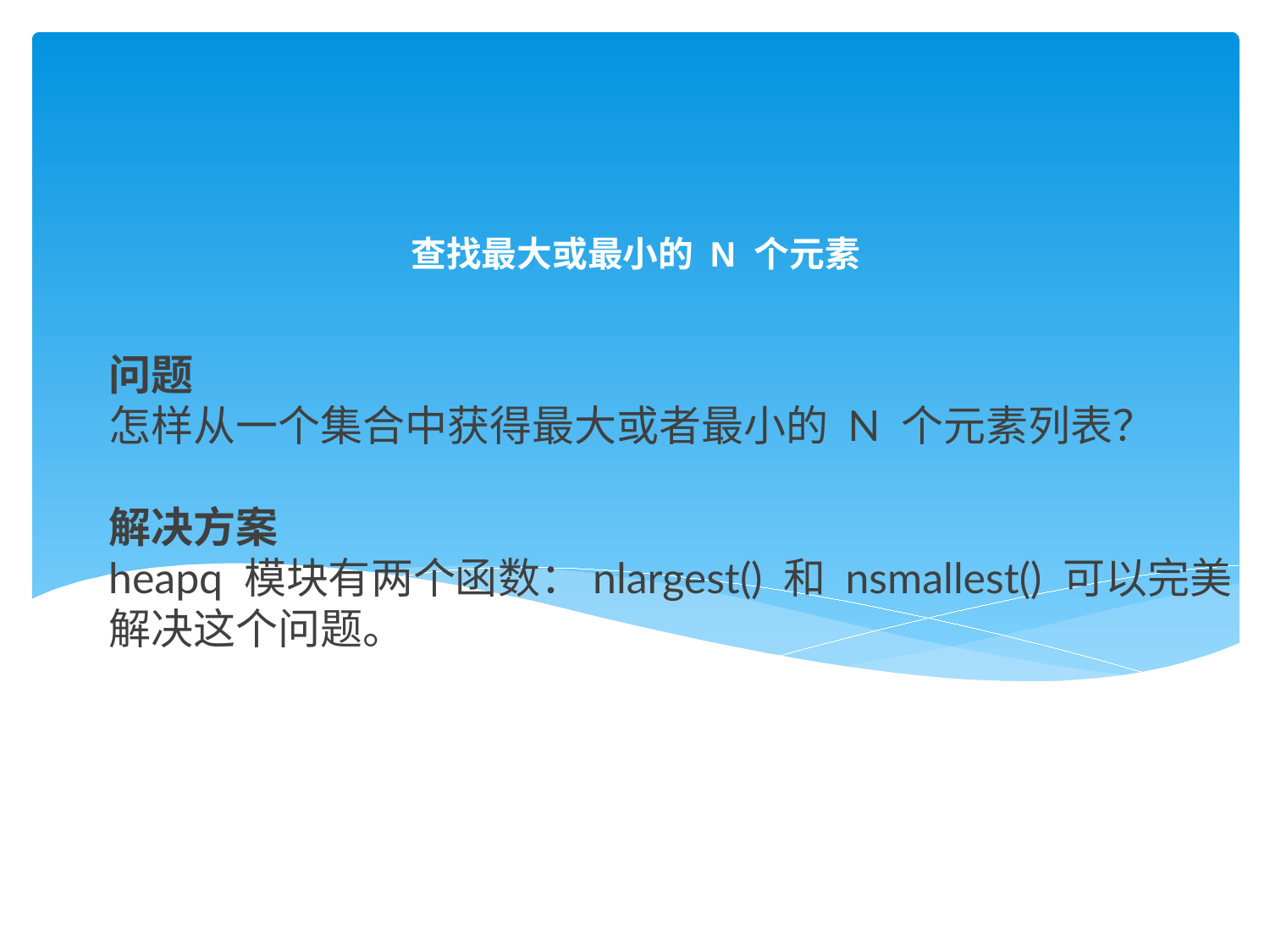

查找最大或最小的 N 个元素

# 问题 怎样从一个集合中获得最大或者最小的 N 个元素列表？ 解决方案 heapq 模块有两个函数：nlargest() 和 nsmallest() 可以完美解决这个问题。